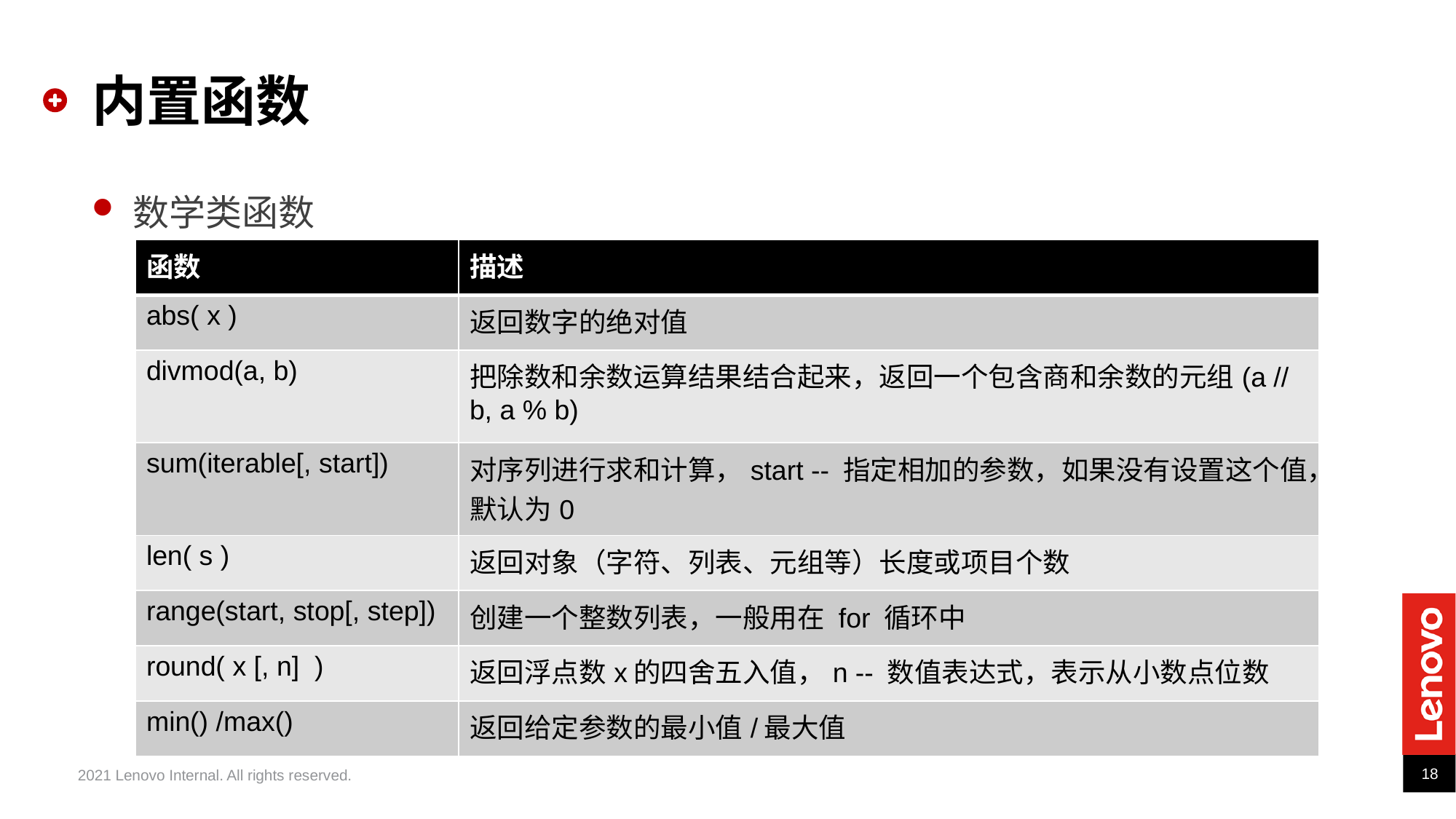

# 内置函数
数学类函数

| 函数 | 描述 |
| --- | --- |
| abs( x ) | 返回数字的绝对值 |
| divmod(a, b) | 把除数和余数运算结果结合起来，返回一个包含商和余数的元组(a // b, a % b) |
| sum(iterable[, start]) | 对序列进行求和计算，start -- 指定相加的参数，如果没有设置这个值，默认为0 |
| len( s ) | 返回对象（字符、列表、元组等）长度或项目个数 |
| range(start, stop[, step]) | 创建一个整数列表，一般用在 for 循环中 |
| round( x [, n] ) | 返回浮点数x的四舍五入值，n -- 数值表达式，表示从小数点位数 |
| min() /max() | 返回给定参数的最小值/最大值 |